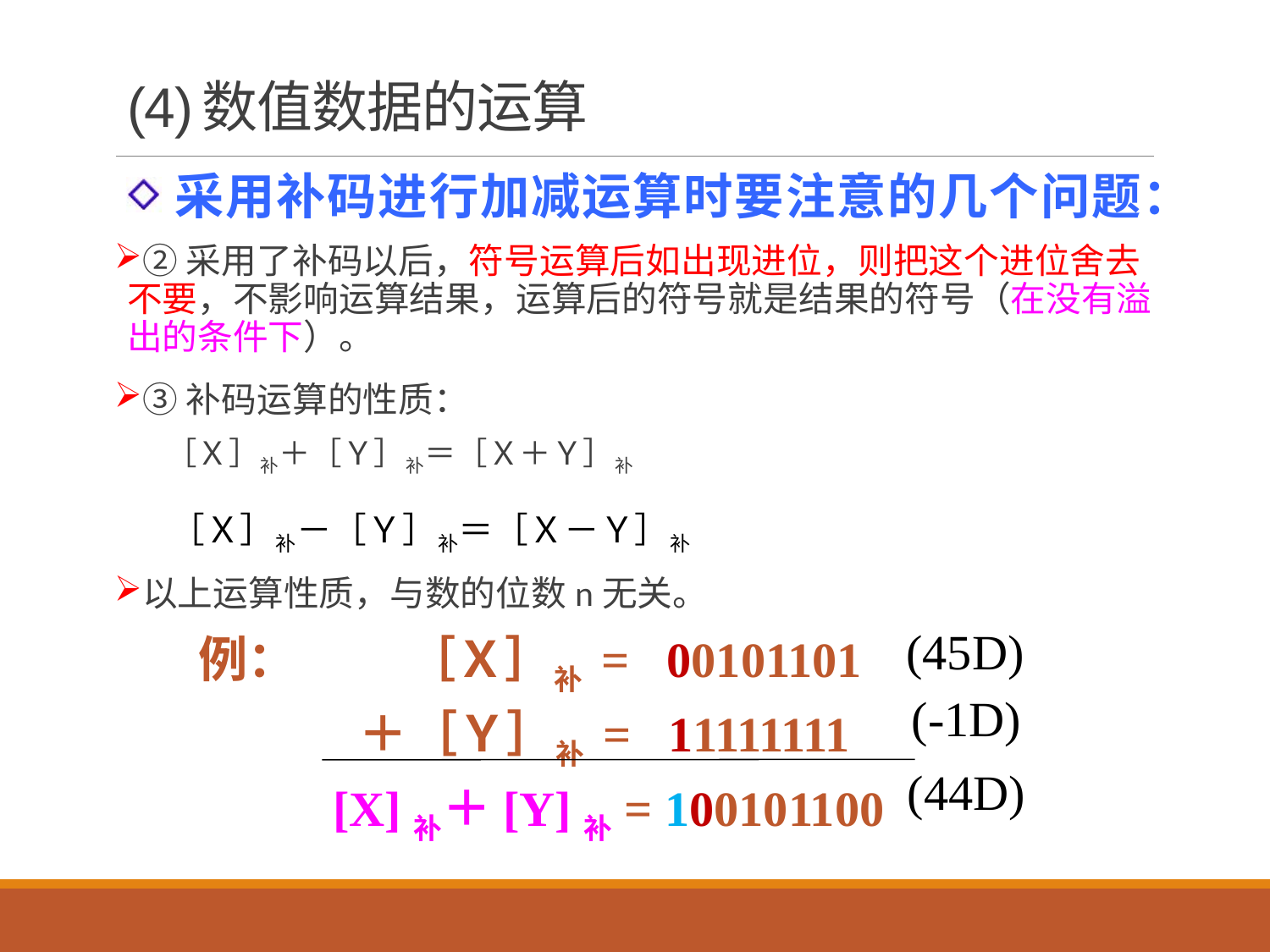

# (4)数值数据的运算
采用补码进行加减运算时要注意的几个问题：
②采用了补码以后，符号运算后如出现进位，则把这个进位舍去不要，不影响运算结果，运算后的符号就是结果的符号（在没有溢出的条件下）。
③补码运算的性质：
      ［Ｘ］补＋［Ｙ］补＝［Ｘ＋Ｙ］补
      ［Ｘ］补－［Ｙ］补＝［Ｘ－Ｙ］补
以上运算性质，与数的位数n无关。
(45D)
           例： 　　［Ｘ］补 =   00101101
　　　　　　＋［Ｙ］补 =   11111111
                      [X]补＋[Y]补= 100101100
(-1D)

(44D)